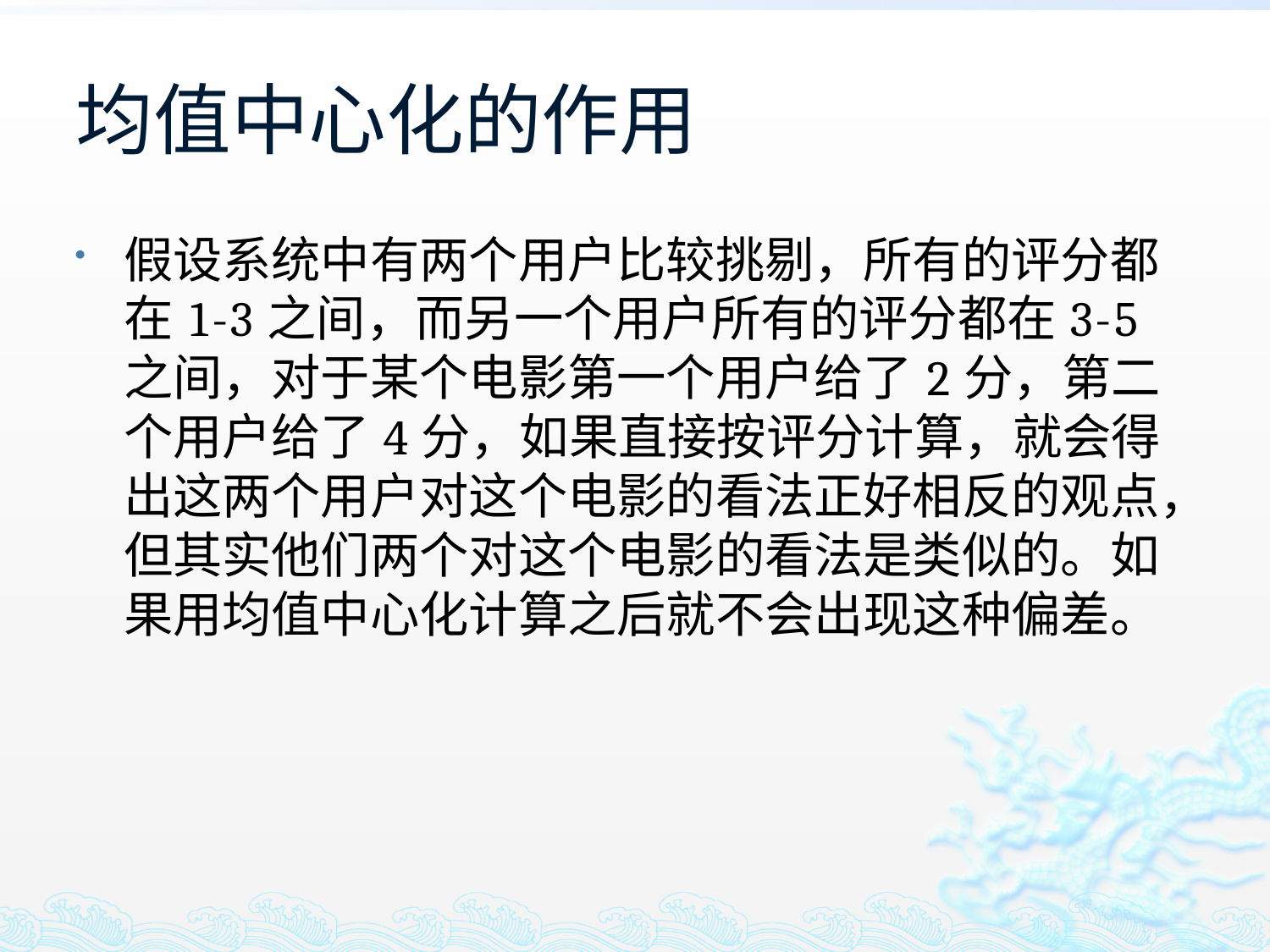

# 均值中心化的作用
假设系统中有两个用户比较挑剔，所有的评分都在1-3之间，而另一个用户所有的评分都在3-5之间，对于某个电影第一个用户给了2分，第二个用户给了4分，如果直接按评分计算，就会得出这两个用户对这个电影的看法正好相反的观点，但其实他们两个对这个电影的看法是类似的。如果用均值中心化计算之后就不会出现这种偏差。